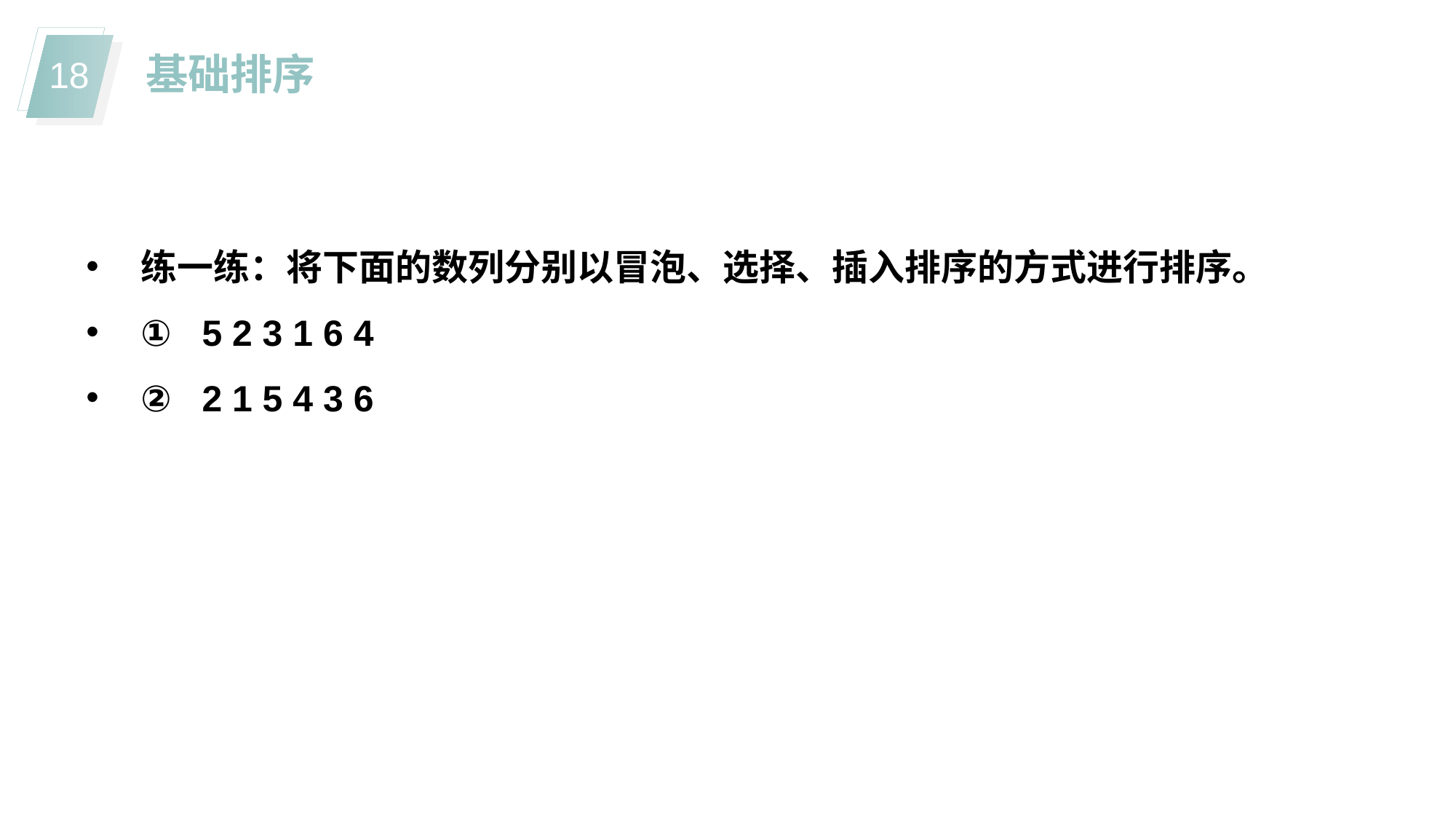

基础排序
练一练：将下面的数列分别以冒泡、选择、插入排序的方式进行排序。
①   5 2 3 1 6 4
②   2 1 5 4 3 6